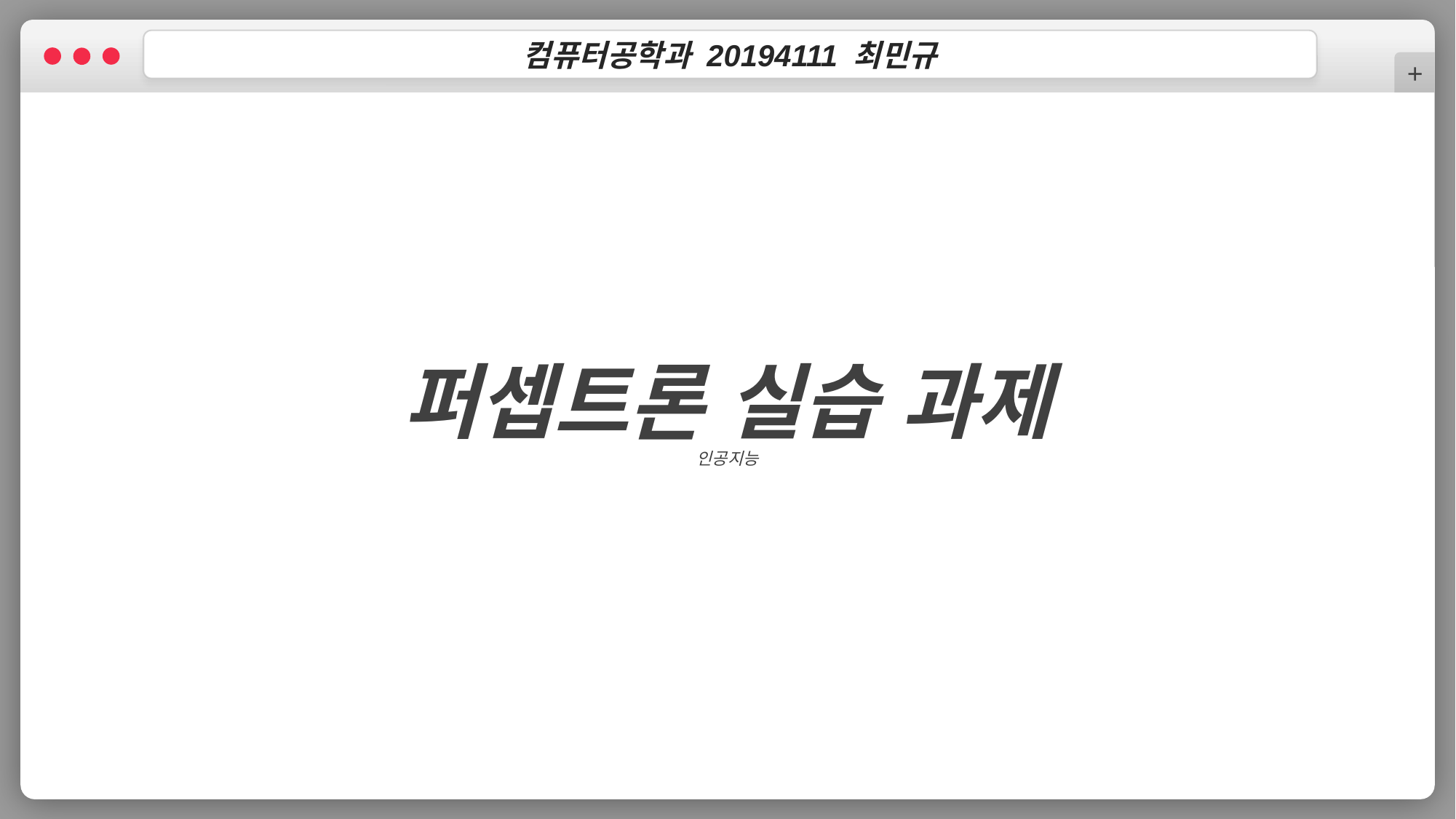

컴퓨터공학과 20194111 최민규

+
퍼셉트론 실습 과제
인공지능